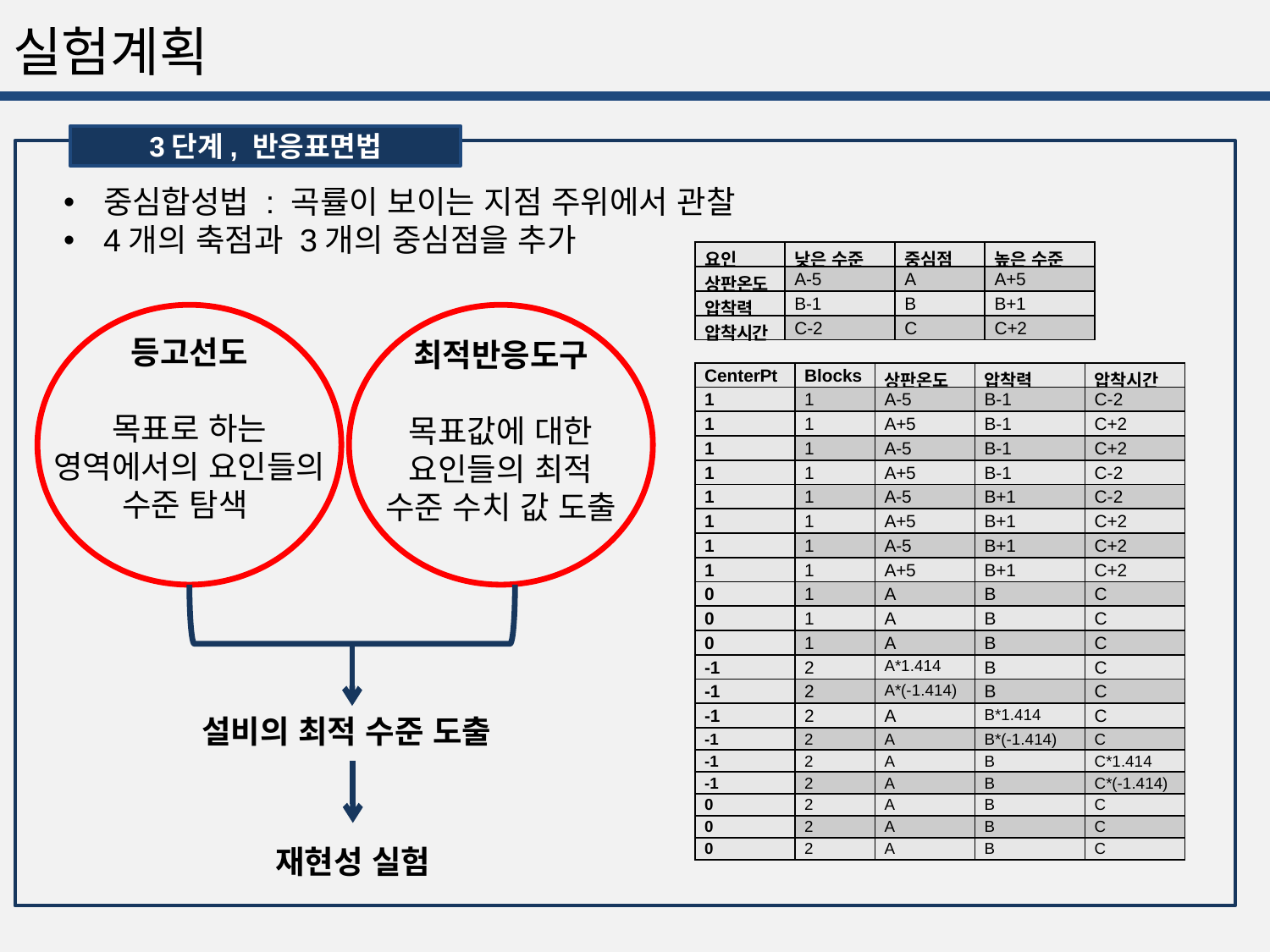

실험계획
3단계, 반응표면법

중심합성법 : 곡률이 보이는 지점 주위에서 관찰
4개의 축점과 3개의 중심점을 추가

| 요인 | 낮은 수준 | 중심점 | 높은 수준 |
| --- | --- | --- | --- |
| 상판온도 | A-5 | A | A+5 |
| 압착력 | B-1 | B | B+1 |
| 압착시간 | C-2 | C | C+2 |

등고선도

목표로 하는 영역에서의 요인들의 수준 탐색
최적반응도구

목표값에 대한 요인들의 최적 수준 수치 값 도출

| CenterPt | Blocks | 상판온도 | 압착력 | 압착시간 |
| --- | --- | --- | --- | --- |
| 1 | 1 | A-5 | B-1 | C-2 |
| 1 | 1 | A+5 | B-1 | C+2 |
| 1 | 1 | A-5 | B-1 | C+2 |
| 1 | 1 | A+5 | B-1 | C-2 |
| 1 | 1 | A-5 | B+1 | C-2 |
| 1 | 1 | A+5 | B+1 | C+2 |
| 1 | 1 | A-5 | B+1 | C+2 |
| 1 | 1 | A+5 | B+1 | C+2 |
| 0 | 1 | A | B | C |
| 0 | 1 | A | B | C |
| 0 | 1 | A | B | C |
| -1 | 2 | A\*1.414 | B | C |
| -1 | 2 | A\*(-1.414) | B | C |
| -1 | 2 | A | B\*1.414 | C |
| -1 | 2 | A | B\*(-1.414) | C |
| -1 | 2 | A | B | C\*1.414 |
| -1 | 2 | A | B | C\*(-1.414) |
| 0 | 2 | A | B | C |
| 0 | 2 | A | B | C |
| 0 | 2 | A | B | C |

설비의 최적 수준 도출
재현성 실험